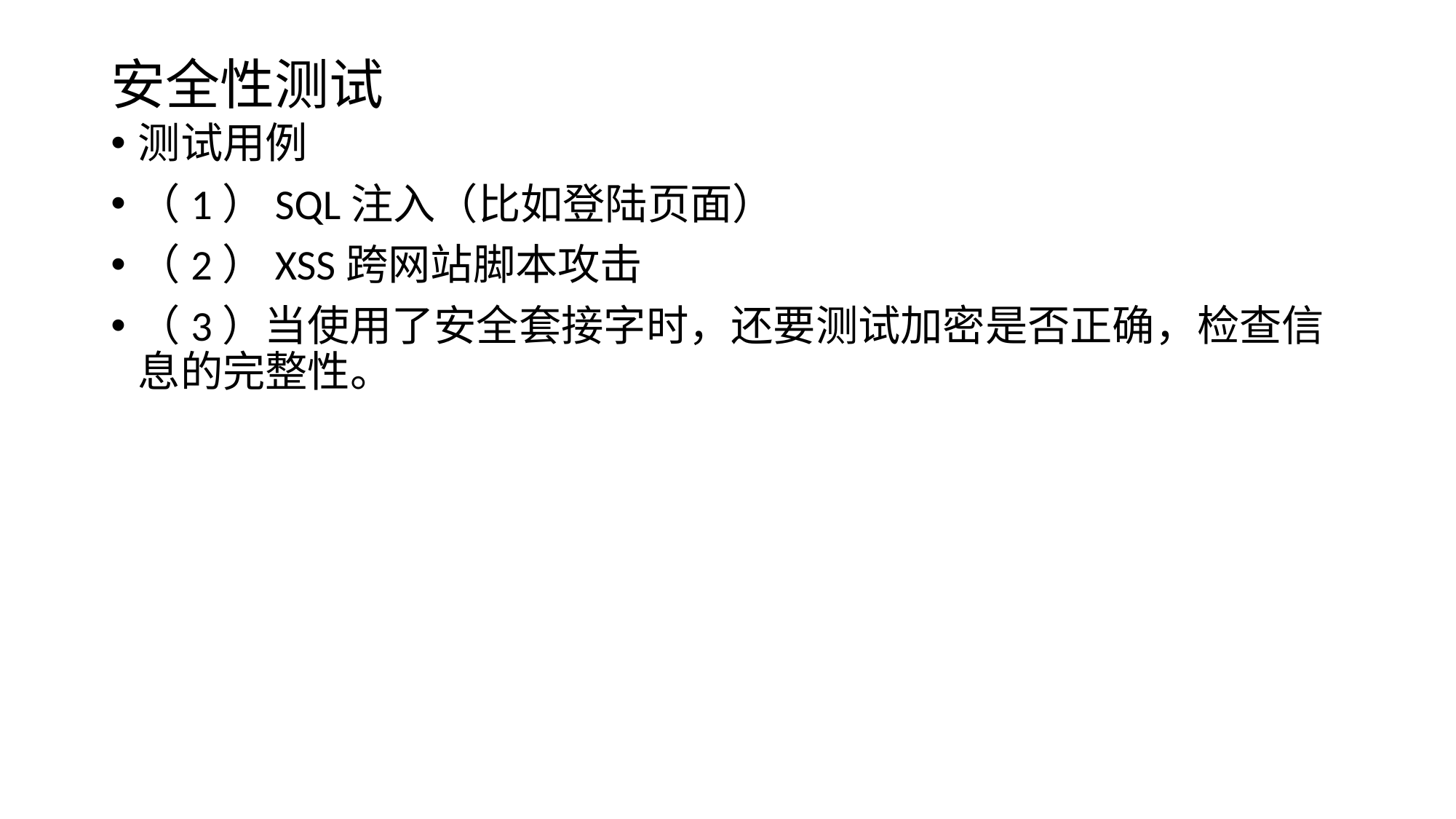

# 安全性测试
测试用例
（1）SQL注入（比如登陆页面）
（2）XSS跨网站脚本攻击
（3）当使用了安全套接字时，还要测试加密是否正确，检查信息的完整性。